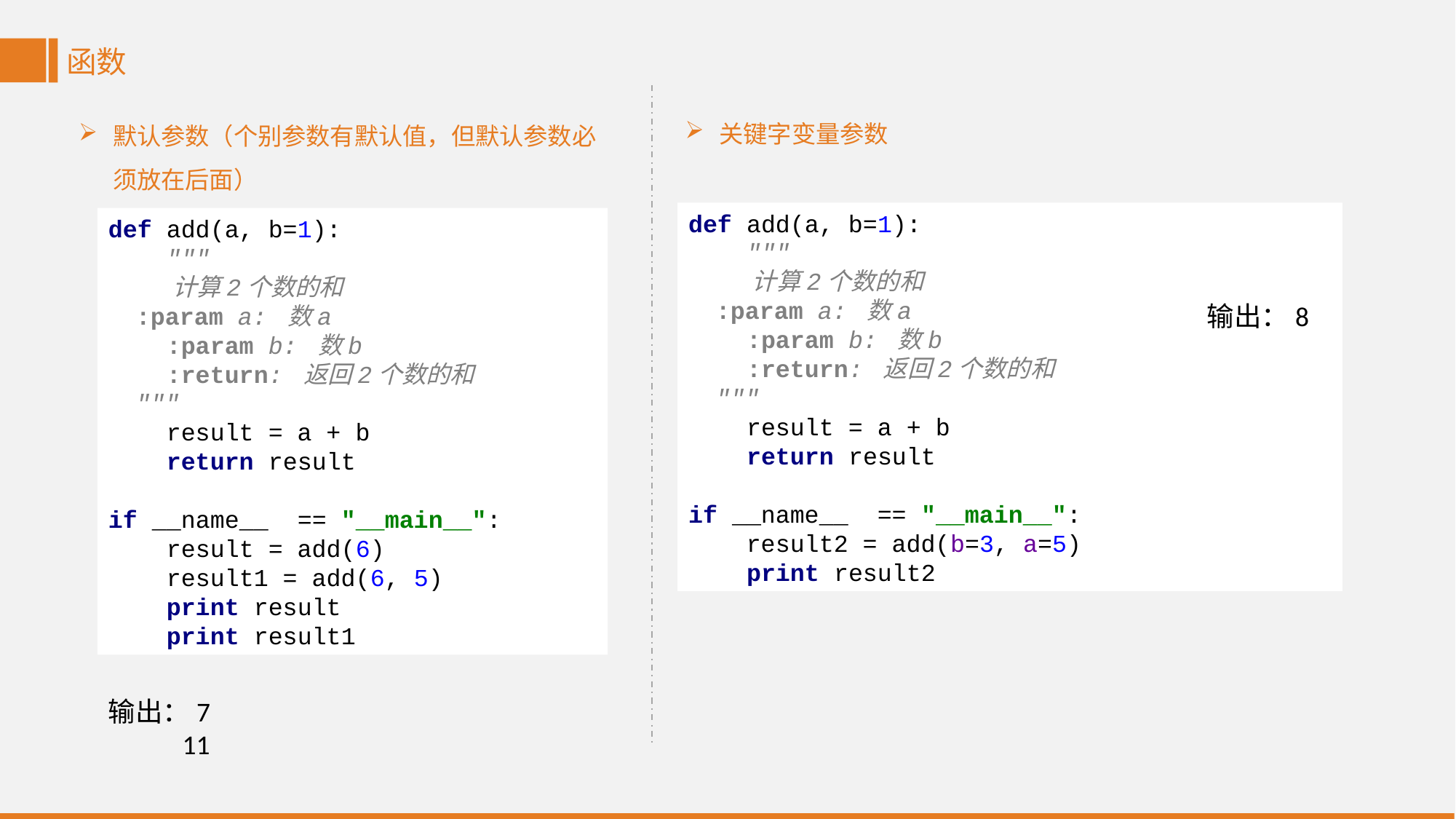

函数

关键字变量参数
默认参数（个别参数有默认值，但默认参数必须放在后面）
def add(a, b=1):
    """
    计算2个数的和
    :param a: 数a
    :param b: 数b
    :return: 返回2个数的和
    """
    result = a + b
    return result
if __name__  == "__main__":
    result2 = add(b=3, a=5)
    print result2
def add(a, b=1):
    """
    计算2个数的和
    :param a: 数a
    :param b: 数b
    :return: 返回2个数的和
    """
    result = a + b
    return result
if __name__  == "__main__":
    result = add(6)
    result1 = add(6, 5)
    print result
    print result1
输出：8
输出：7
            11